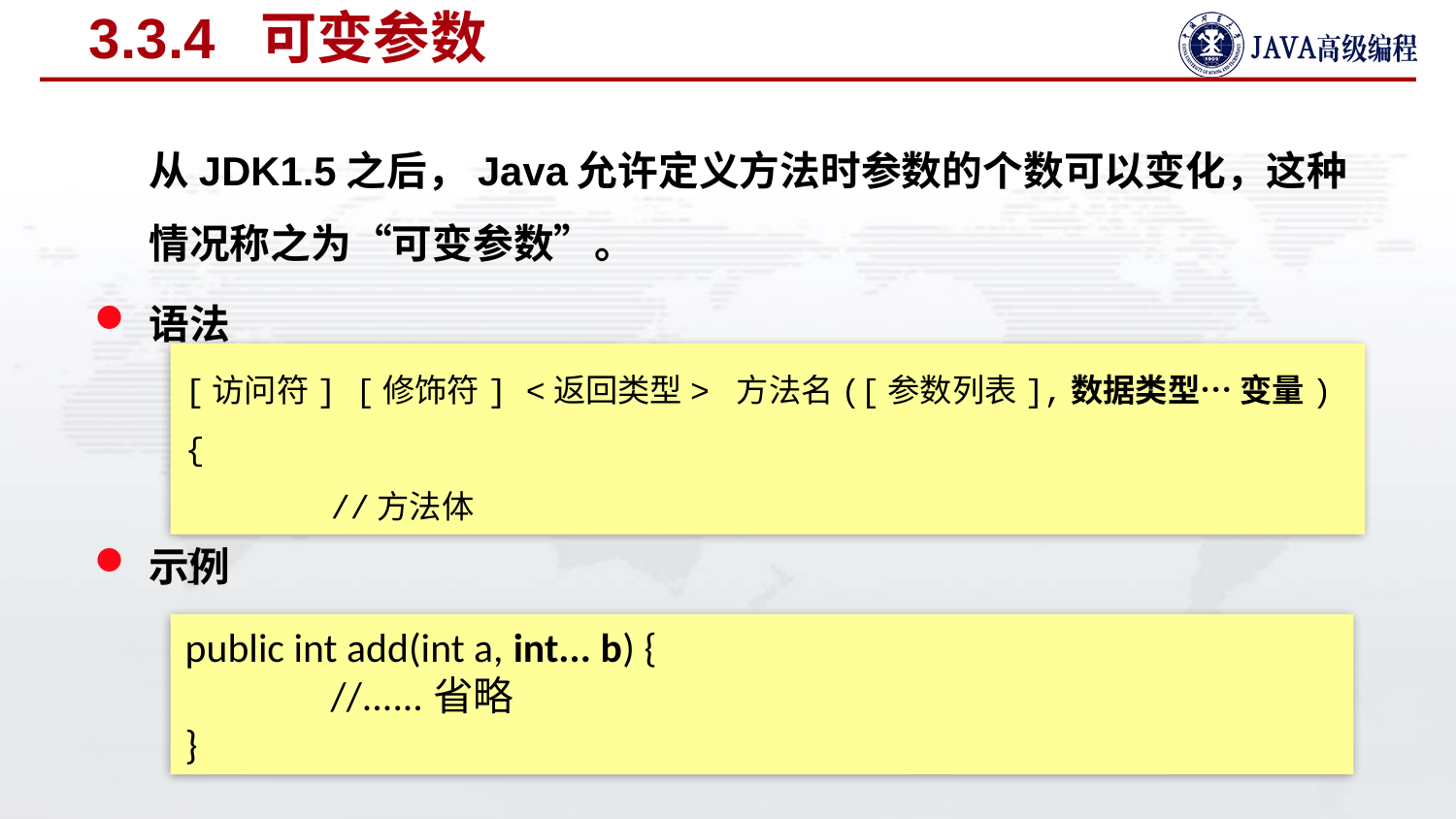

# 3.3.4  可变参数
	从JDK1.5之后，Java允许定义方法时参数的个数可以变化，这种情况称之为“可变参数”。
语法

示例
[访问符] [修饰符] <返回类型> 方法名([参数列表],数据类型… 变量) {
	//方法体
}
public int add(int a, int... b) {
	//......省略
}